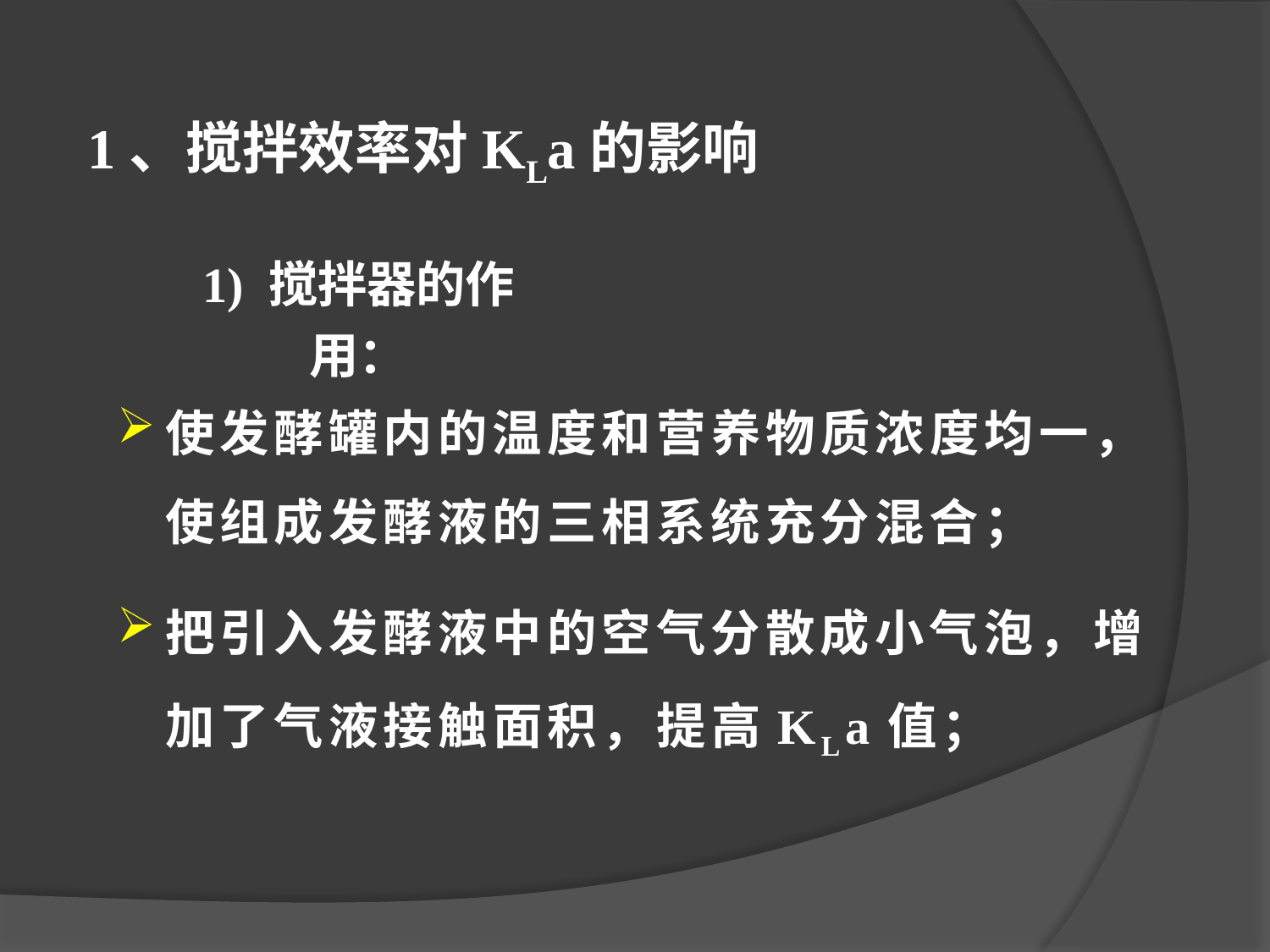

1、搅拌效率对KLa的影响
1) 搅拌器的作用：
使发酵罐内的温度和营养物质浓度均一，使组成发酵液的三相系统充分混合；
把引入发酵液中的空气分散成小气泡，增加了气液接触面积，提高KLa值；